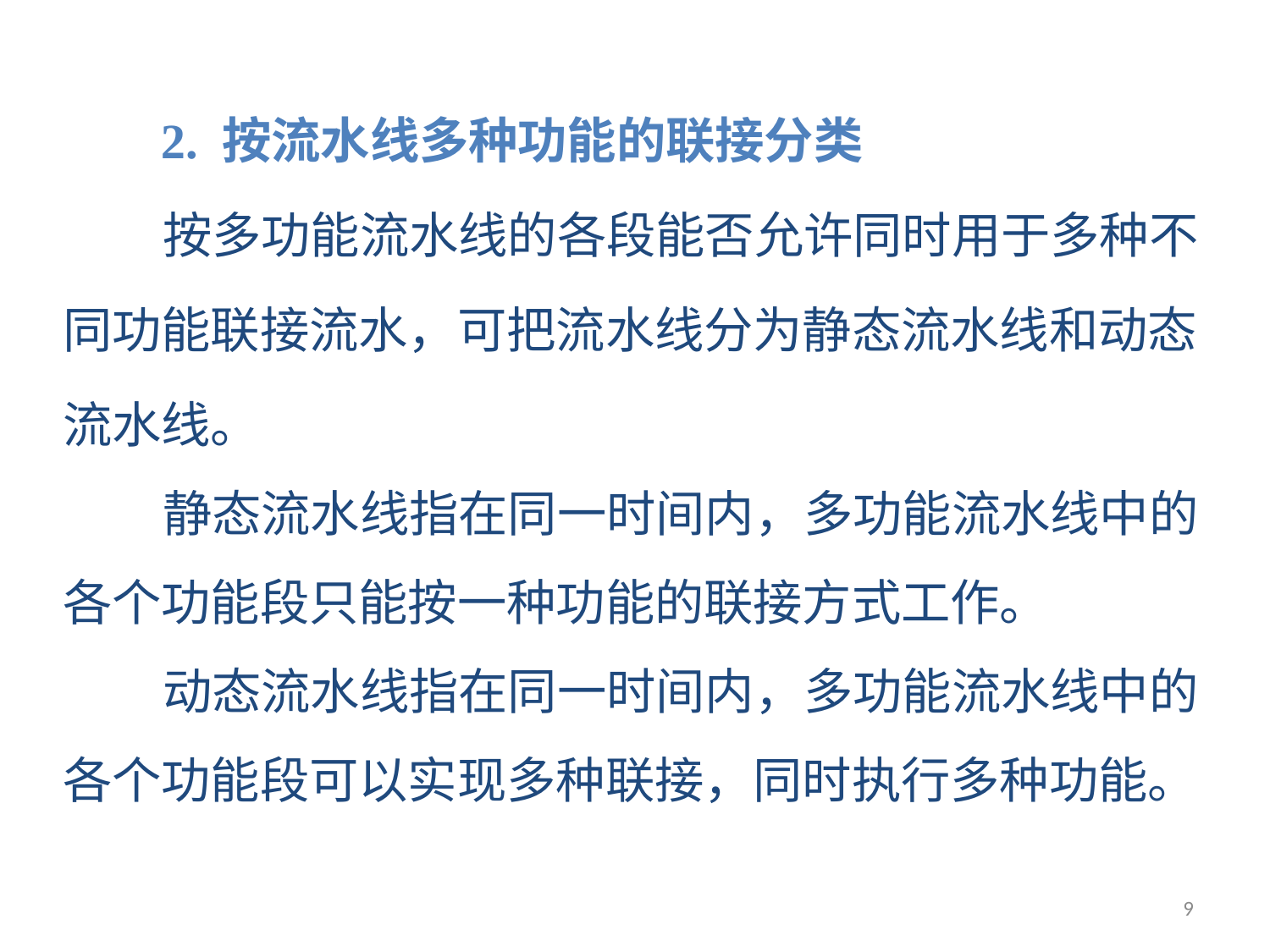

2. 按流水线多种功能的联接分类
        按多功能流水线的各段能否允许同时用于多种不同功能联接流水，可把流水线分为静态流水线和动态流水线。
        静态流水线指在同一时间内，多功能流水线中的各个功能段只能按一种功能的联接方式工作。
        动态流水线指在同一时间内，多功能流水线中的各个功能段可以实现多种联接，同时执行多种功能。
9